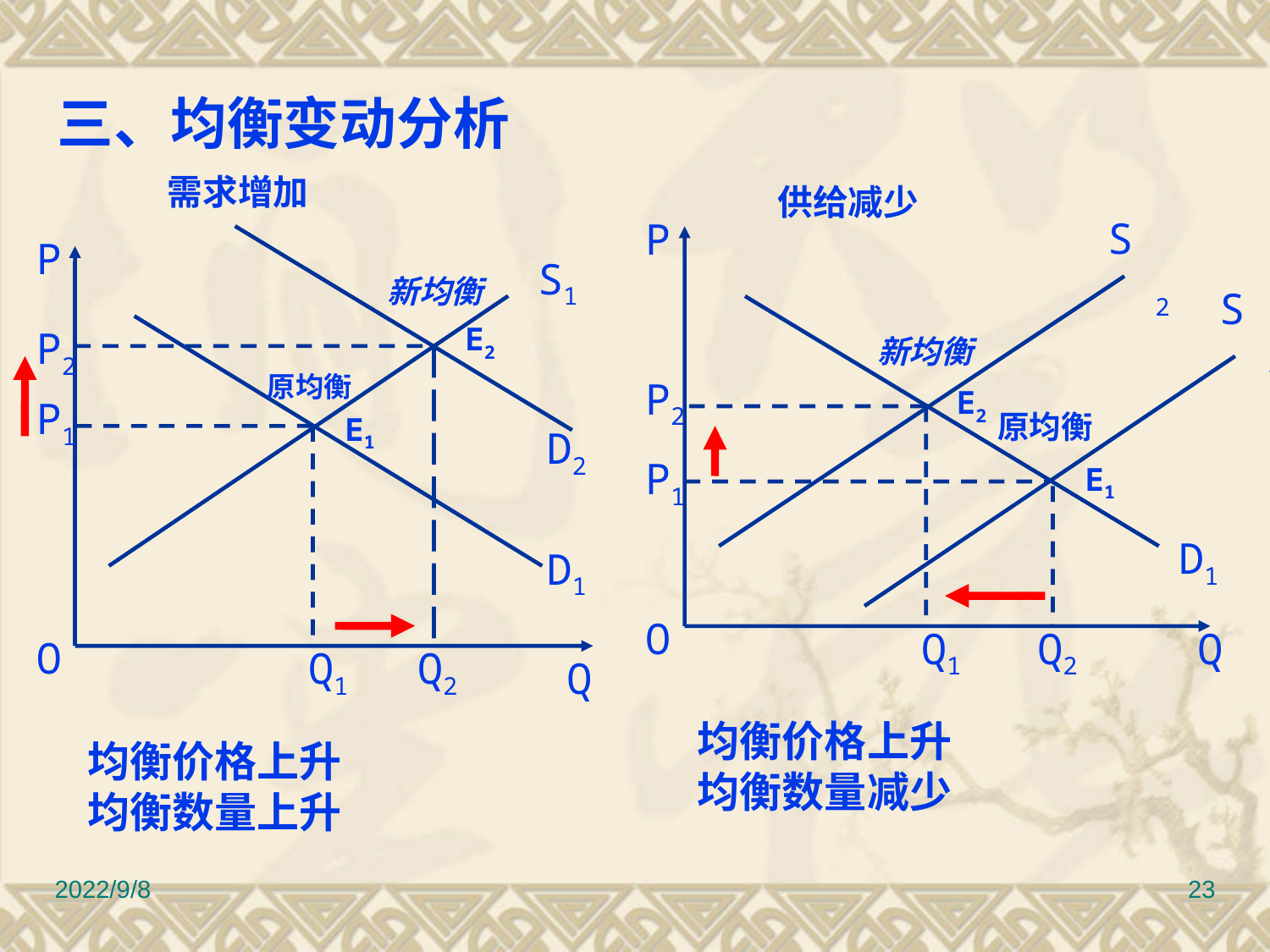

三、均衡变动分析
需求增加
供给减少
S2
P

S1

新均衡

P2
E2

E1

原均衡

P1

D1
O
Q2
Q
Q1

均衡价格上升
均衡数量减少
P

S1
新均衡

P2

E2

原均衡
P1
E1
D2

D1
O

Q1
Q2

Q
均衡价格上升
均衡数量上升
2022/9/8
23